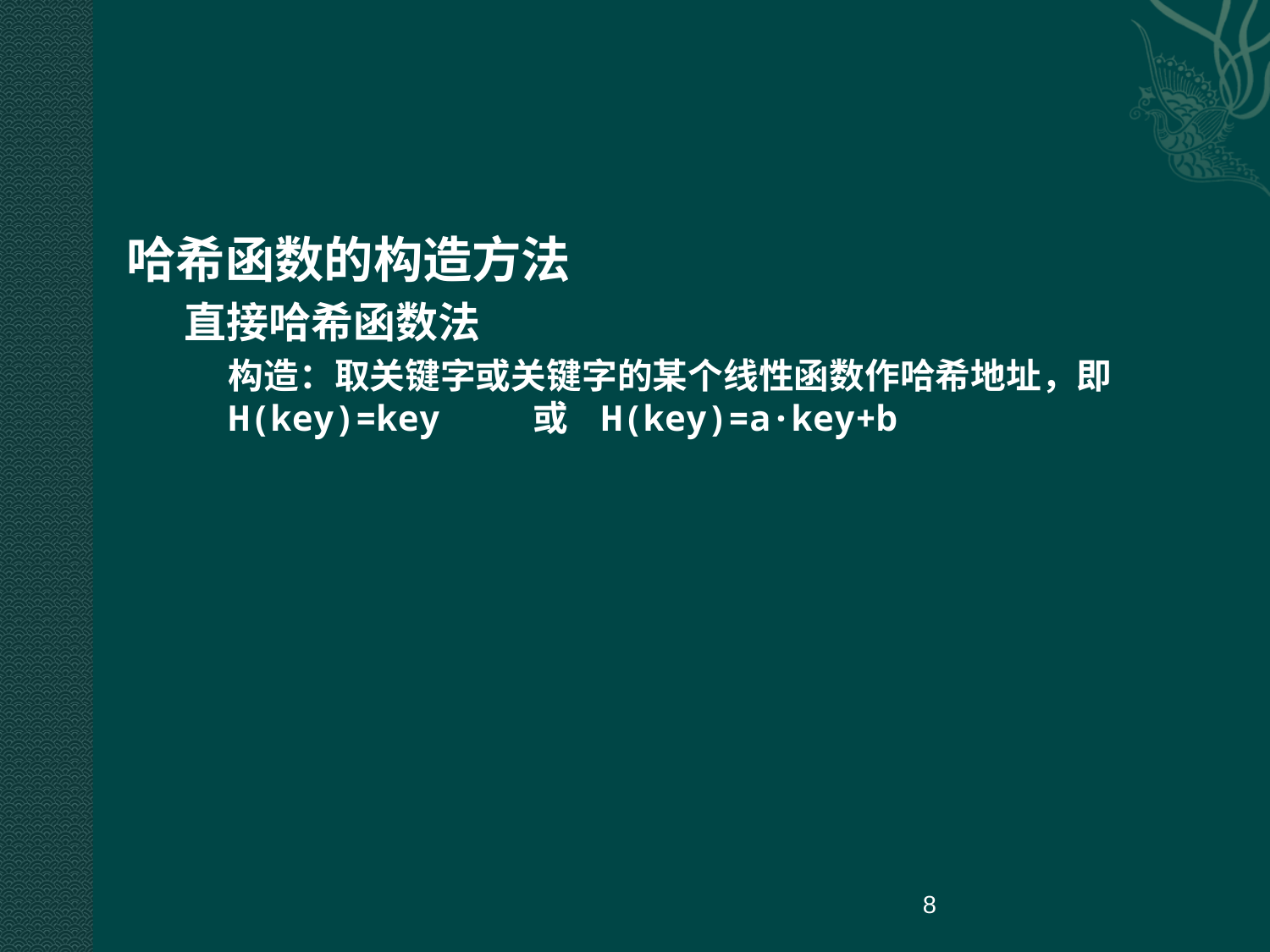

#
哈希函数的构造方法
直接哈希函数法
构造：取关键字或关键字的某个线性函数作哈希地址，即H(key)=key    或   H(key)=a·key+b

8